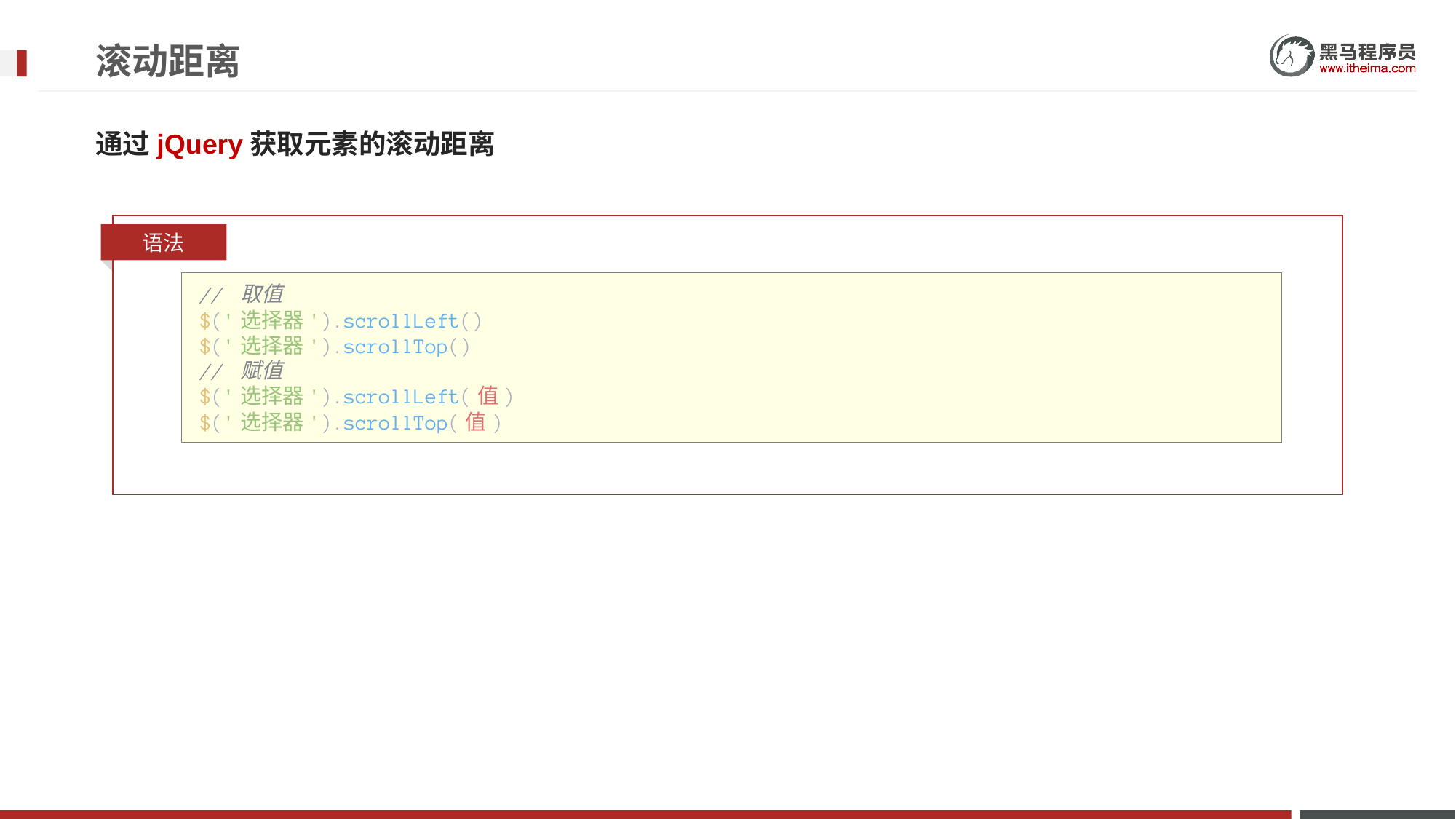

# 滚动距离
通过jQuery获取元素的滚动距离

语法

      // 取值
      $('选择器').scrollLeft()
      $('选择器').scrollTop()
      // 赋值
      $('选择器').scrollLeft(值)
      $('选择器').scrollTop(值)